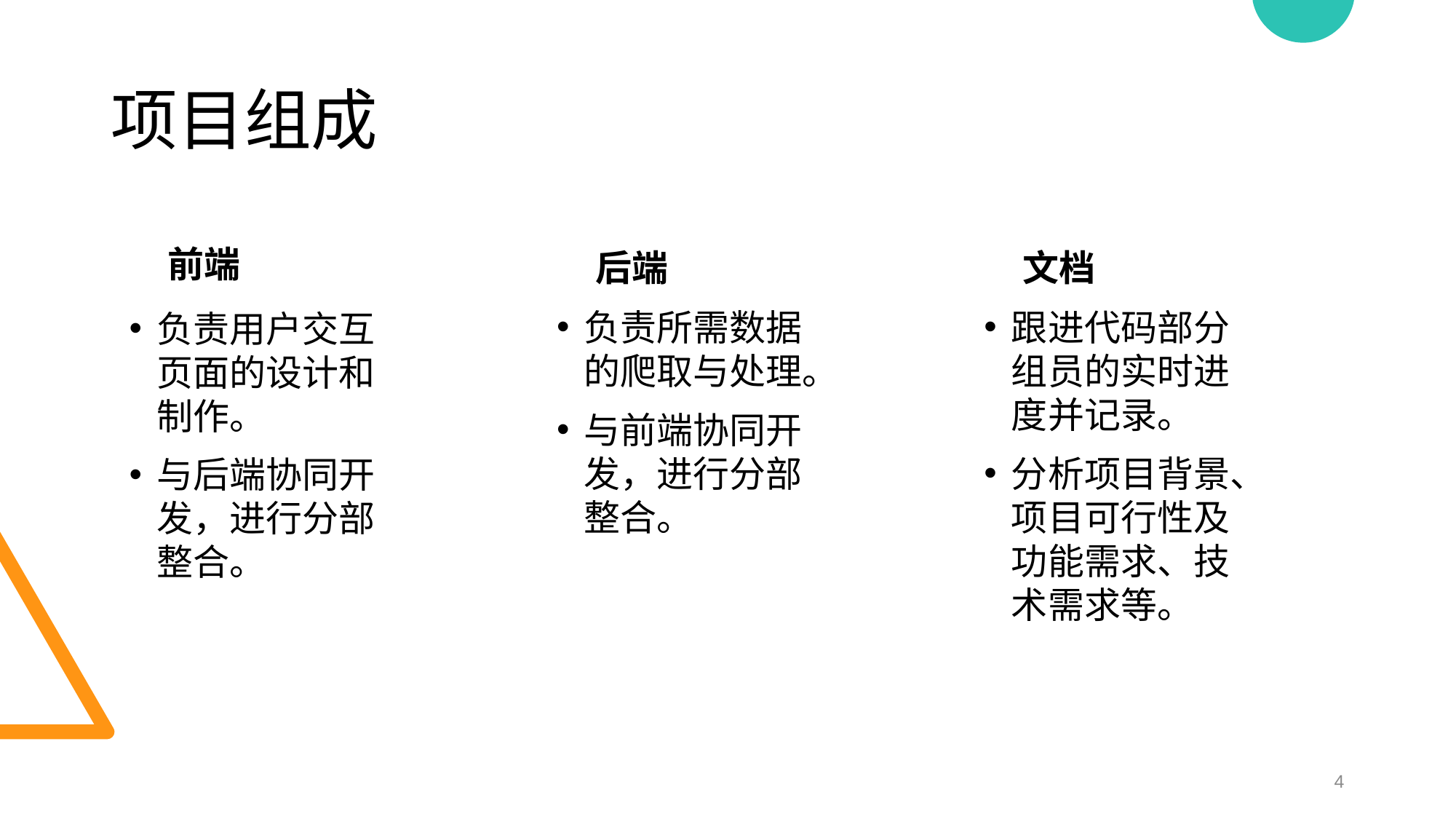

# 项目组成
前端
文档
后端
负责所需数据的爬取与处理。
与前端协同开发，进行分部整合。
跟进代码部分组员的实时进度并记录。
分析项目背景、项目可行性及功能需求、技术需求等。
负责用户交互页面的设计和制作。
与后端协同开发，进行分部整合。

4